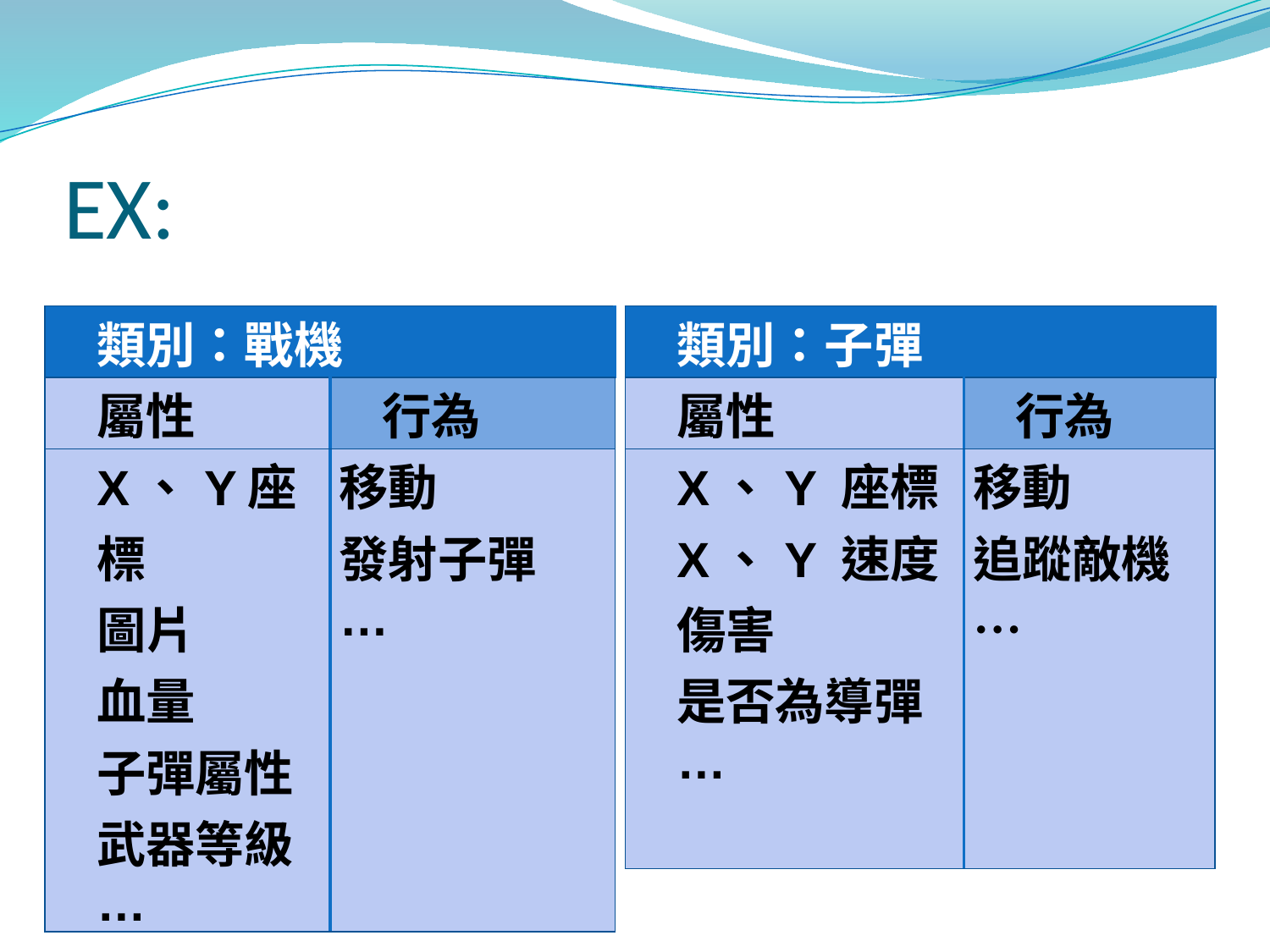

# EX:
| 類別：戰機 |  |
| --- | --- |
| 屬性 | 行為 |
| X、Y座標 圖片 血量 子彈屬性 武器等級 … | 移動 發射子彈 … |
| 類別：子彈 |  |
| --- | --- |
| 屬性 | 行為 |
| X、Y 座標 X、Y 速度 傷害 是否為導彈 … | 移動 追蹤敵機… |